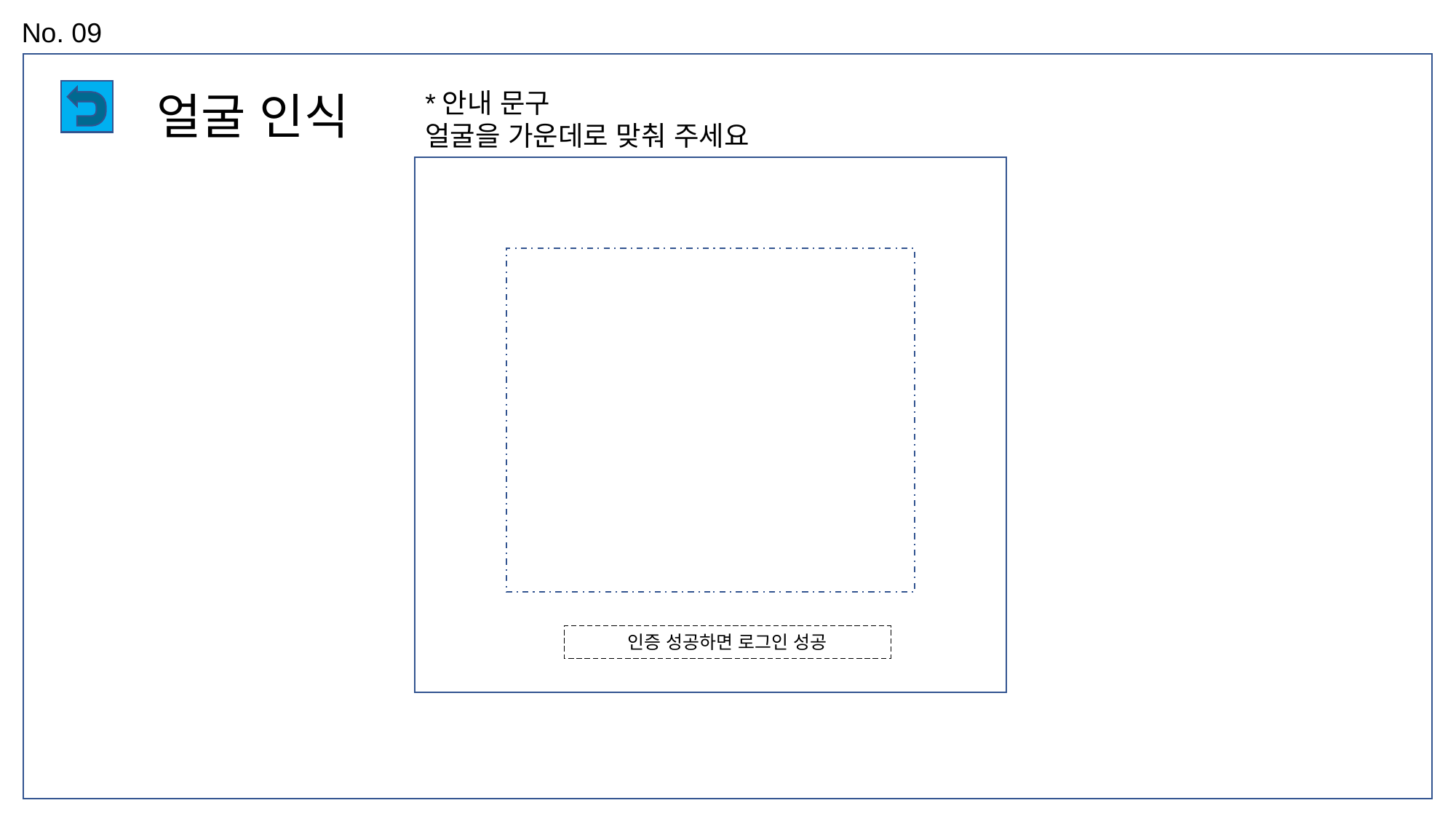

No. 09

얼굴 인식
*안내 문구
얼굴을 가운데로 맞춰 주세요

인증 성공하면 로그인 성공